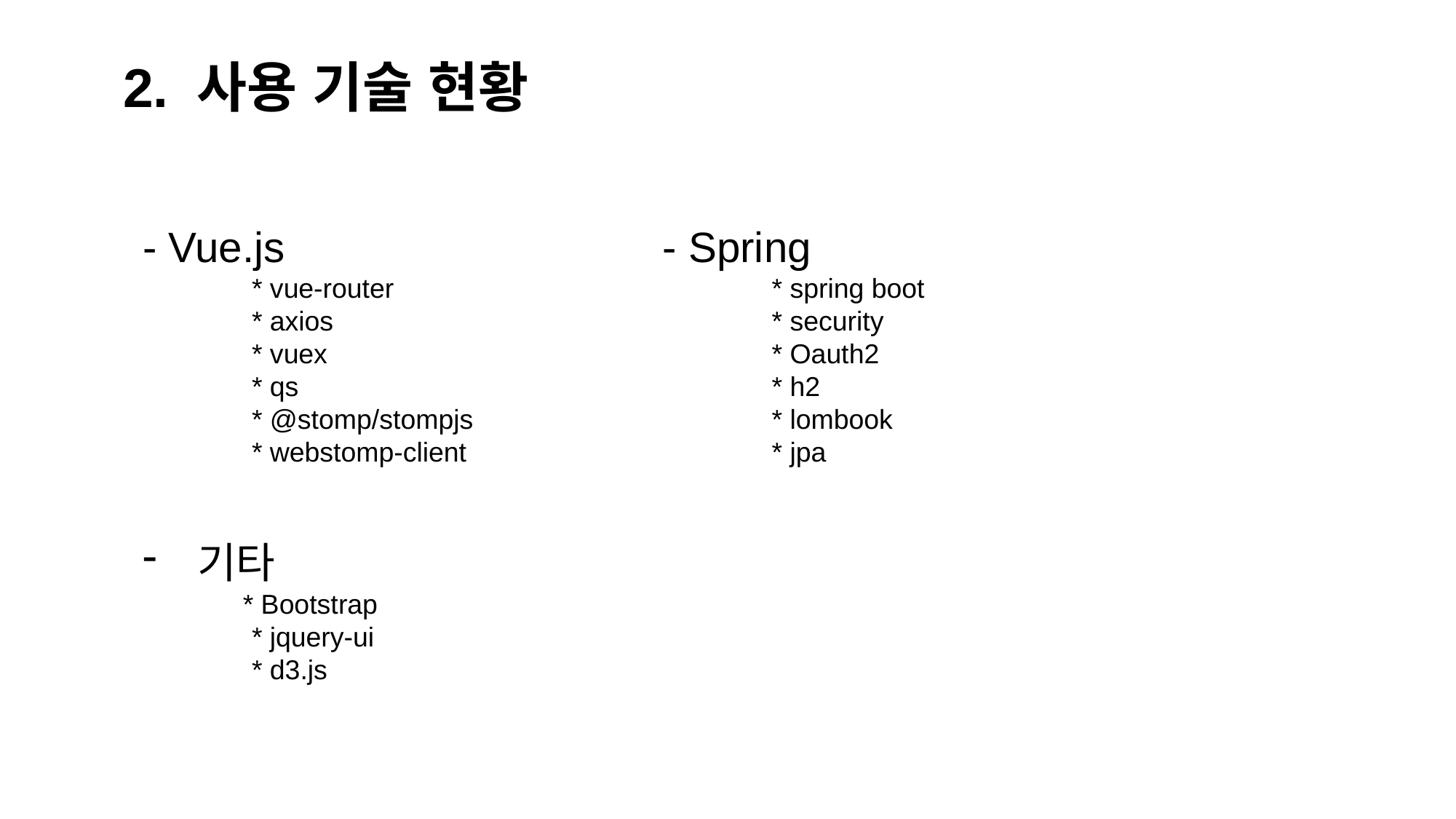

2. 사용 기술 현황

- Vue.js
	* vue-router
	* axios
	* vuex
	* qs
	* @stomp/stompjs
	* webstomp-client
- Spring
	* spring boot
	* security
	* Oauth2
	* h2
	* lombook
	* jpa
기타
      * Bootstrap
	* jquery-ui
	* d3.js